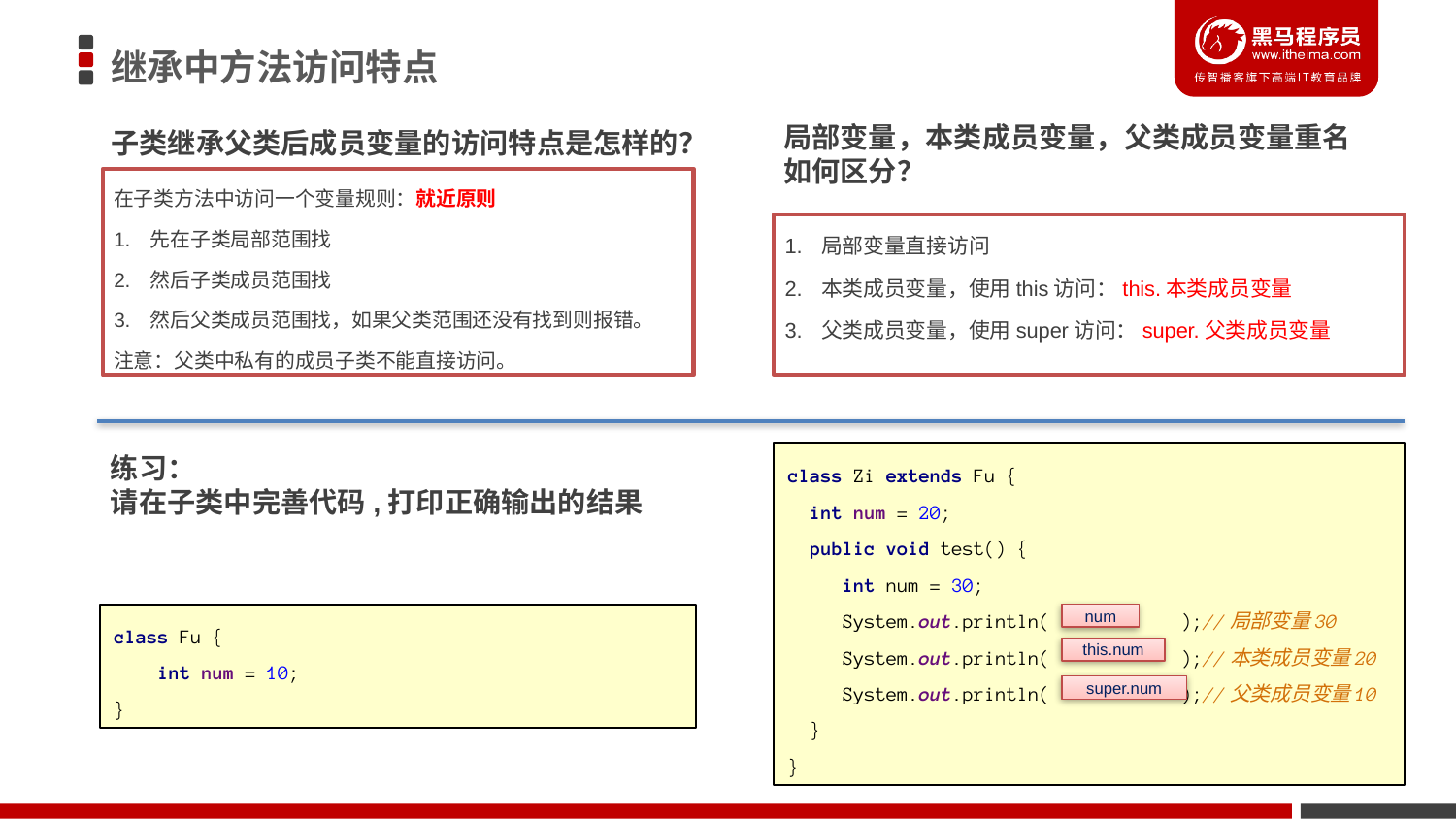

# 继承中方法访问特点
子类继承父类后成员变量的访问特点是怎样的？
局部变量，本类成员变量，父类成员变量重名如何区分？
在子类方法中访问一个变量规则：就近原则
先在子类局部范围找
然后子类成员范围找
然后父类成员范围找，如果父类范围还没有找到则报错。
注意：父类中私有的成员子类不能直接访问。
局部变量直接访问
本类成员变量，使用this访问：this.本类成员变量
父类成员变量，使用super访问：super.父类成员变量
练习：
请在子类中完善代码,打印正确输出的结果
class Zi extends Fu {
  int num = 20;
  public void test() {
     int num = 30;
     System.out.println(            );//局部变量30
     System.out.println(            );//本类成员变量20
     System.out.println(            );//父类成员变量10
  }
}
class Fu {
    int num = 10;
}
num
this.num
super.num